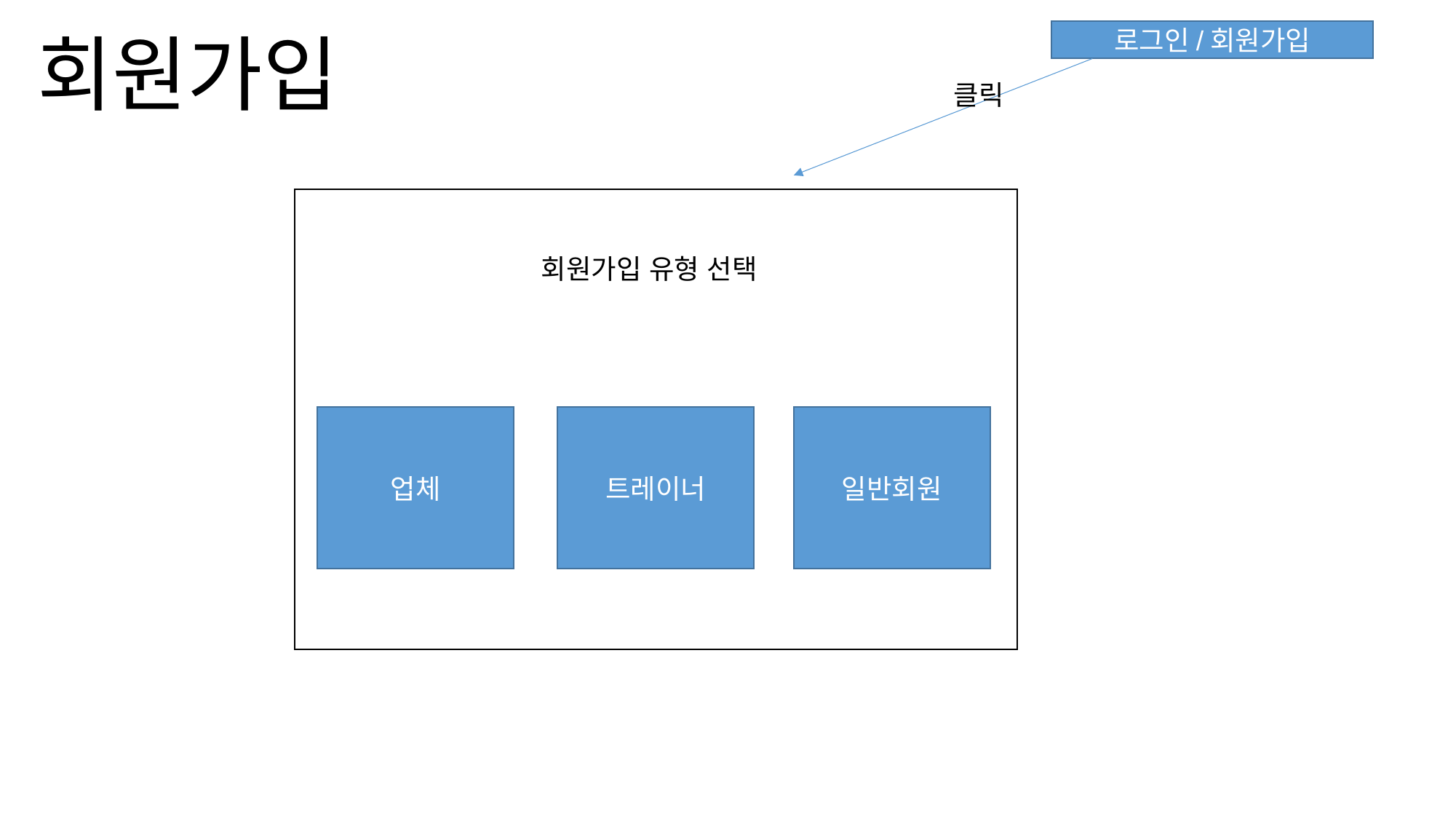

회원가입
로그인/회원가입
클릭

회원가입 유형 선택
일반회원
업체
트레이너